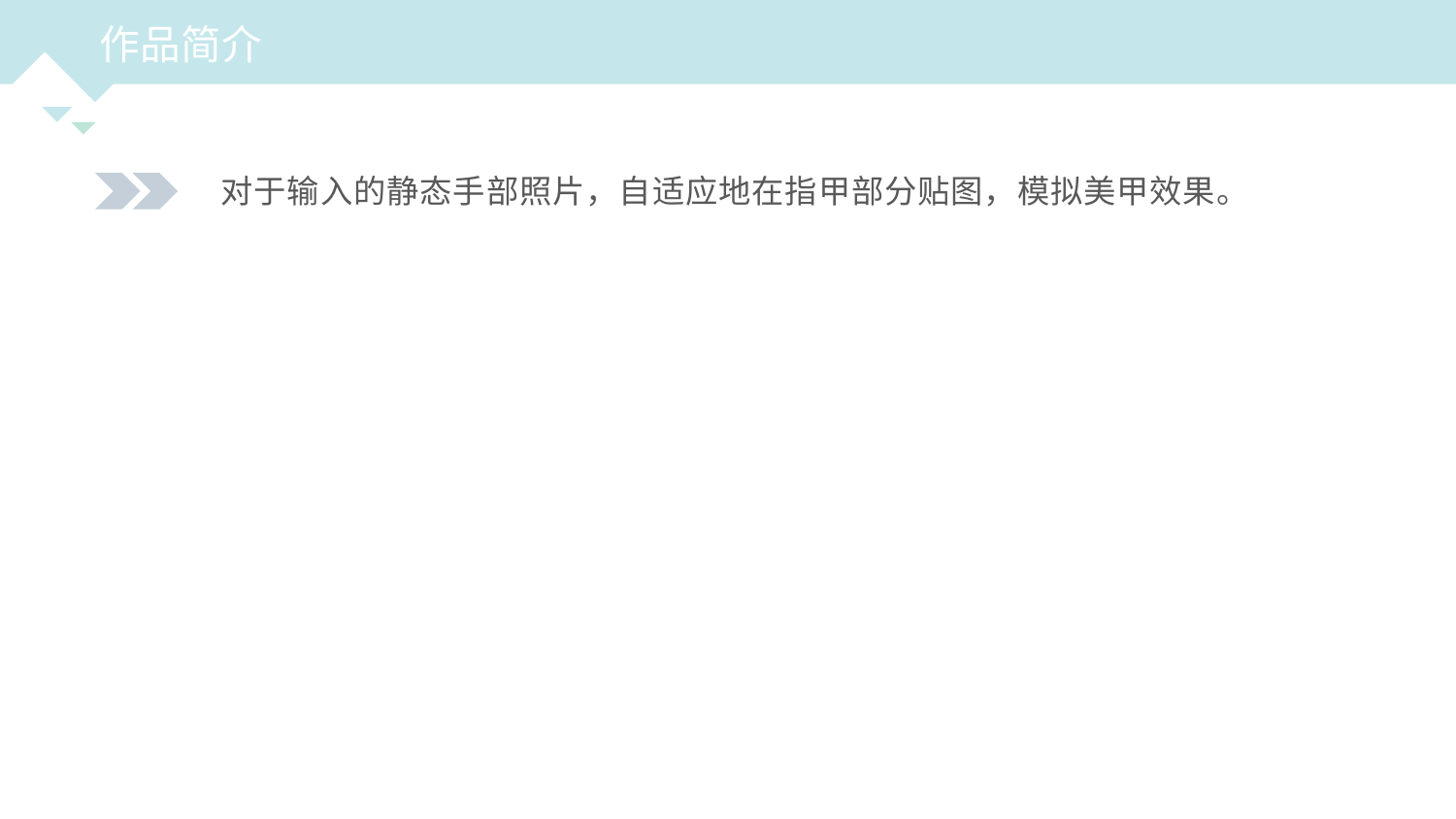

作品简介
对于输入的静态手部照片，自适应地在指甲部分贴图，模拟美甲效果。